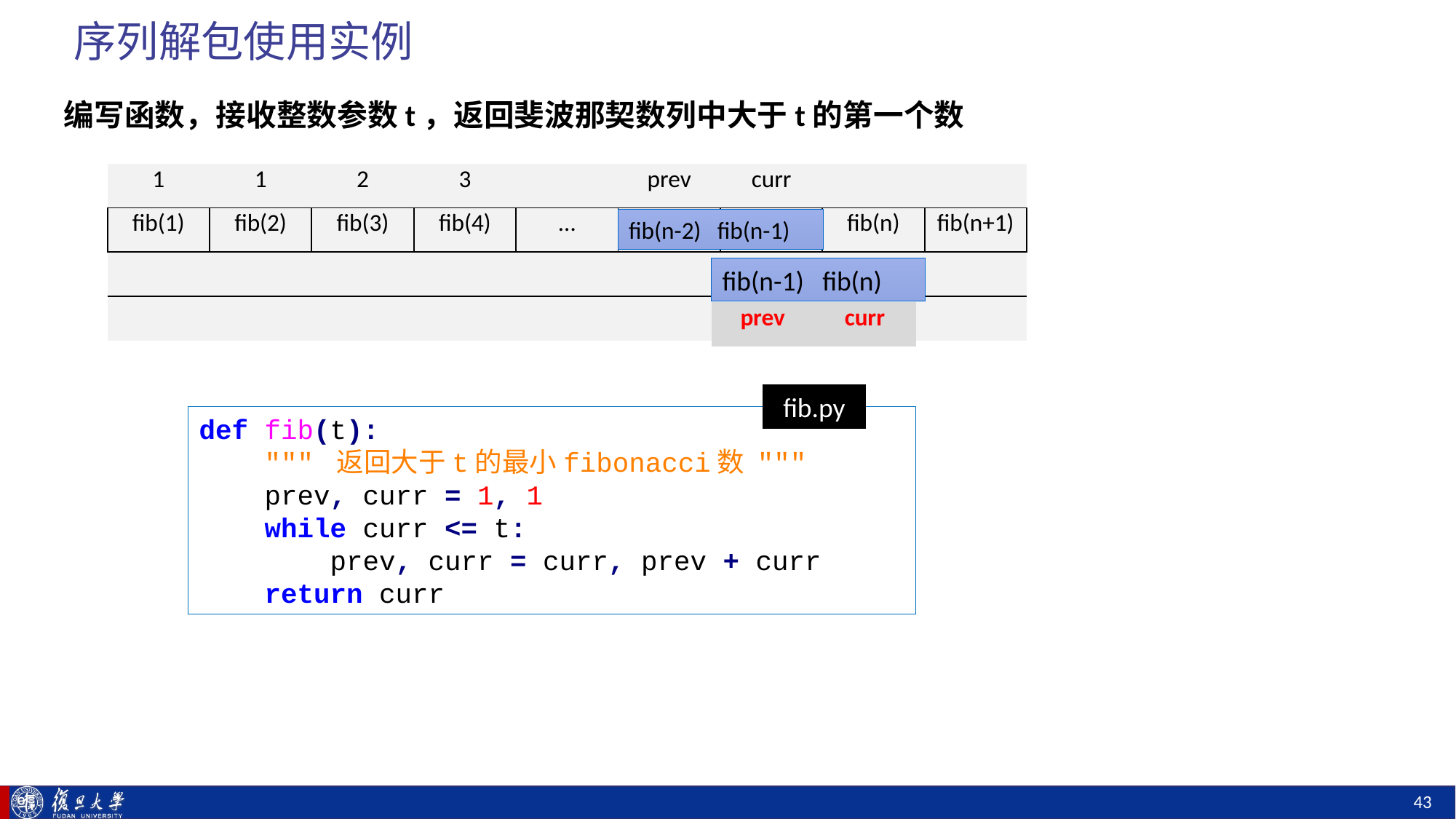

# 序列解包使用实例
编写函数，接收整数参数t，返回斐波那契数列中大于t的第一个数
| 1 | 1 | 2 | 3 |  | prev | curr |  |  |
| --- | --- | --- | --- | --- | --- | --- | --- | --- |
| fib(1) | fib(2) | fib(3) | fib(4) | … | fib(n-2) | fib(n-1) | fib(n) | fib(n+1) |
|  |  |  |  |  |  |  |  |  |
|  |  |  |  |  |  |  |  |  |
fib(n-2)   fib(n-1)
fib(n-1)   fib(n)
| prev | curr |
| --- | --- |
fib.py
def fib(t):
    """ 返回大于t的最小fibonacci数 """
    prev, curr = 1, 1
    while curr <= t:
        prev, curr = curr, prev + curr
    return curr